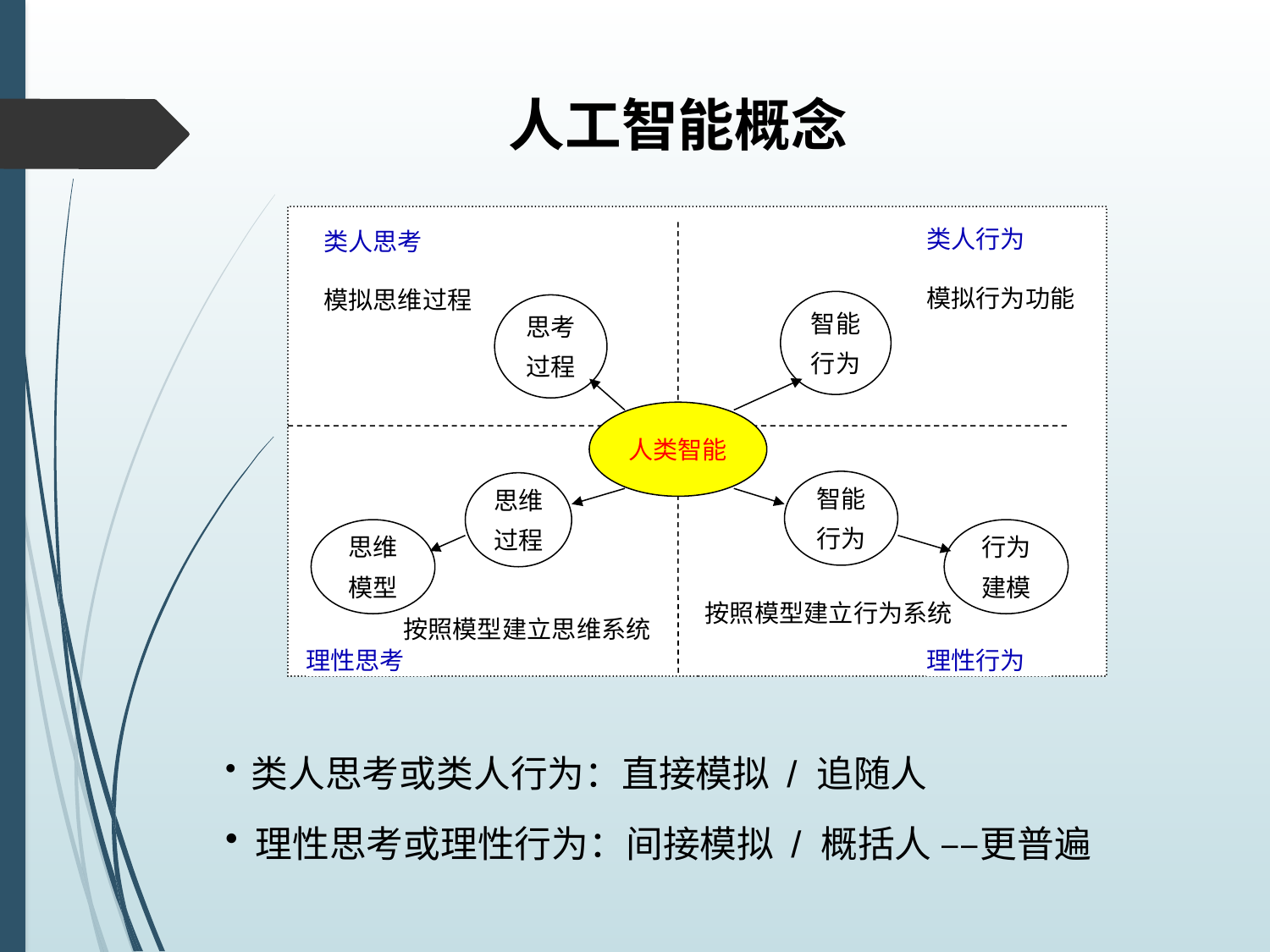

# 人工智能概念

类人行为

模拟行为功能
类人思考

模拟思维过程
智能
行为
思考
过程

人类智能

智能
行为
思维
过程

思维
模型
行为
建模

按照模型建立行为系统
按照模型建立思维系统
理性思考
理性行为
 类人思考或类人行为：直接模拟 / 追随人
 理性思考或理性行为：间接模拟 / 概括人 ––更普遍